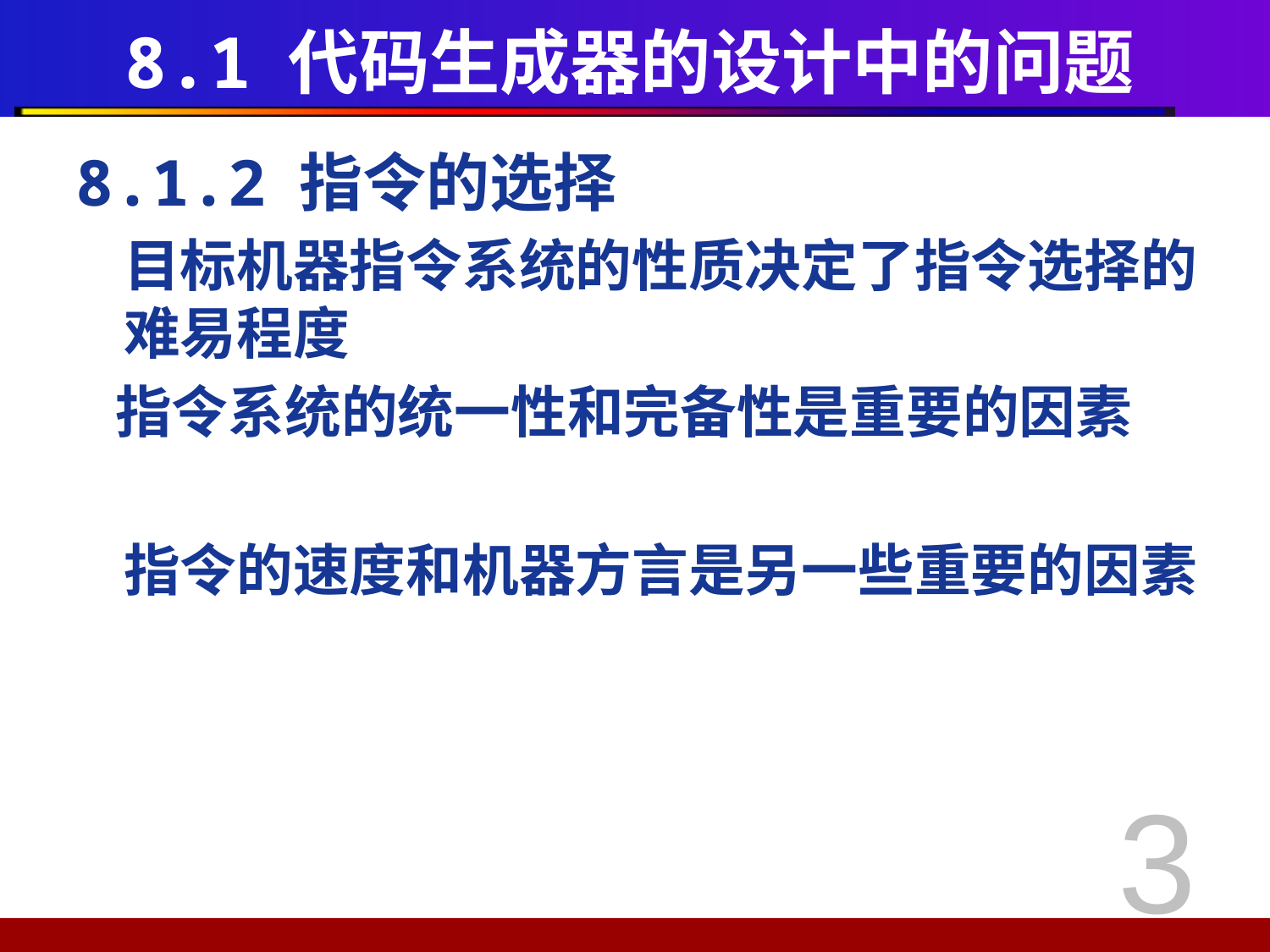

# 8.1 代码生成器的设计中的问题
8.1.2 指令的选择
	目标机器指令系统的性质决定了指令选择的难易程度
  指令系统的统一性和完备性是重要的因素

	指令的速度和机器方言是另一些重要的因素

3